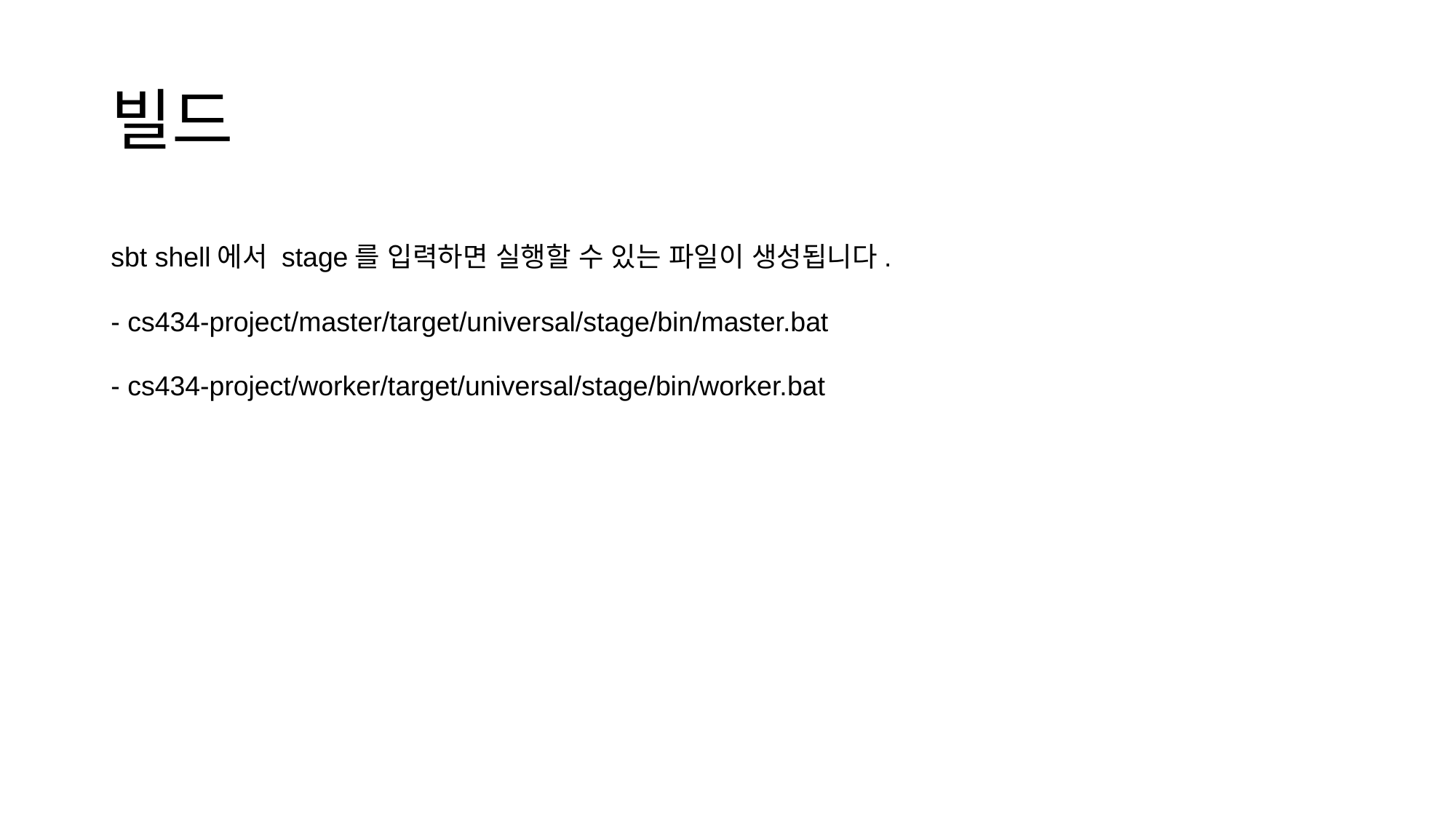

# 빌드
sbt shell에서 stage를 입력하면 실행할 수 있는 파일이 생성됩니다.
- cs434-project/master/target/universal/stage/bin/master.bat
- cs434-project/worker/target/universal/stage/bin/worker.bat